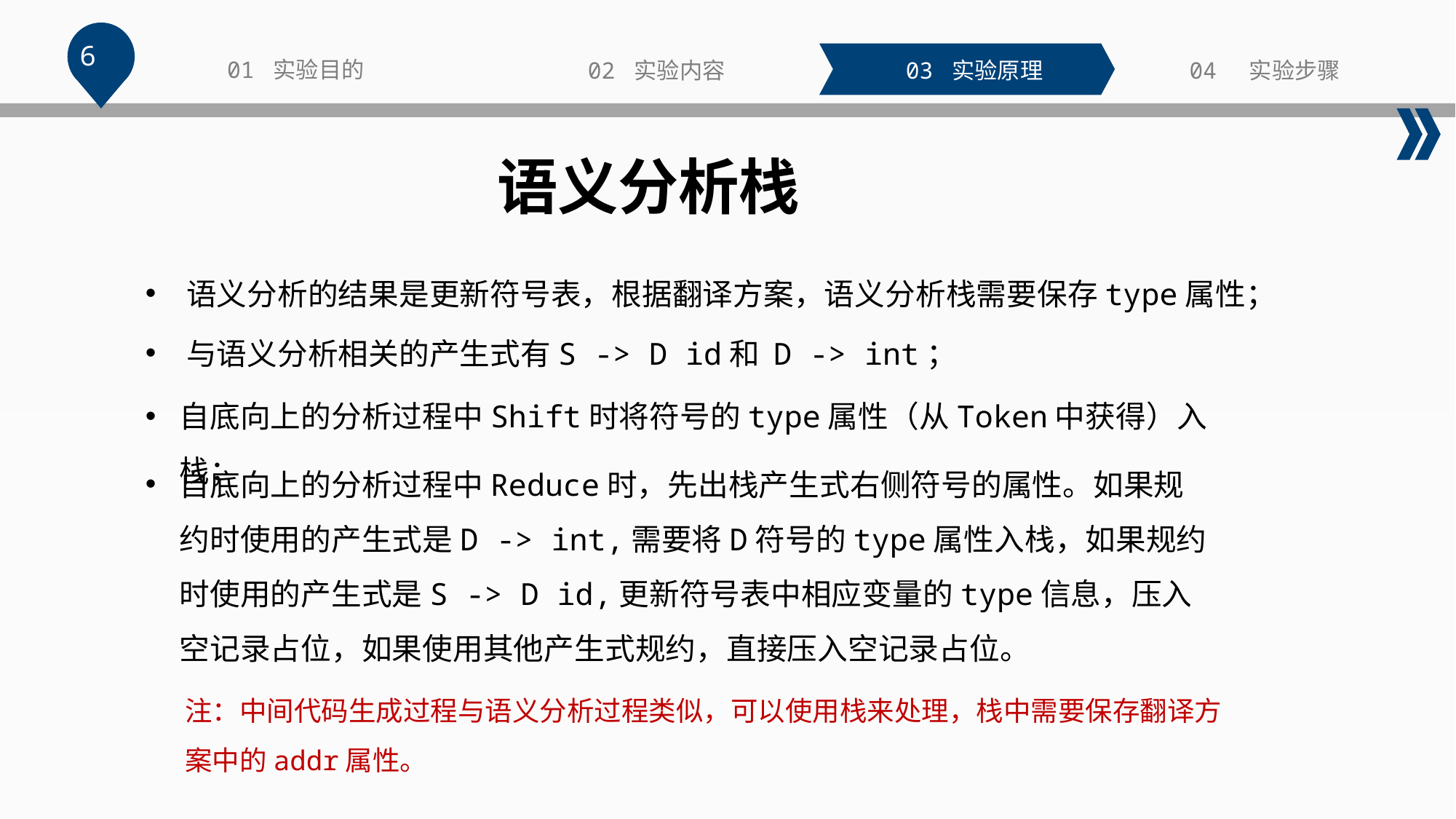

6

01 实验目的
02 实验内容
03 实验原理
04  实验步骤

语义分析栈
语义分析的结果是更新符号表，根据翻译方案，语义分析栈需要保存type属性；
与语义分析相关的产生式有S -> D id和 D -> int；
自底向上的分析过程中Shift时将符号的type属性（从Token中获得）入栈；
自底向上的分析过程中Reduce时，先出栈产生式右侧符号的属性。如果规约时使用的产生式是D -> int,需要将D符号的type属性入栈，如果规约时使用的产生式是S -> D id,更新符号表中相应变量的type信息，压入空记录占位，如果使用其他产生式规约，直接压入空记录占位。
注：中间代码生成过程与语义分析过程类似，可以使用栈来处理，栈中需要保存翻译方案中的addr属性。